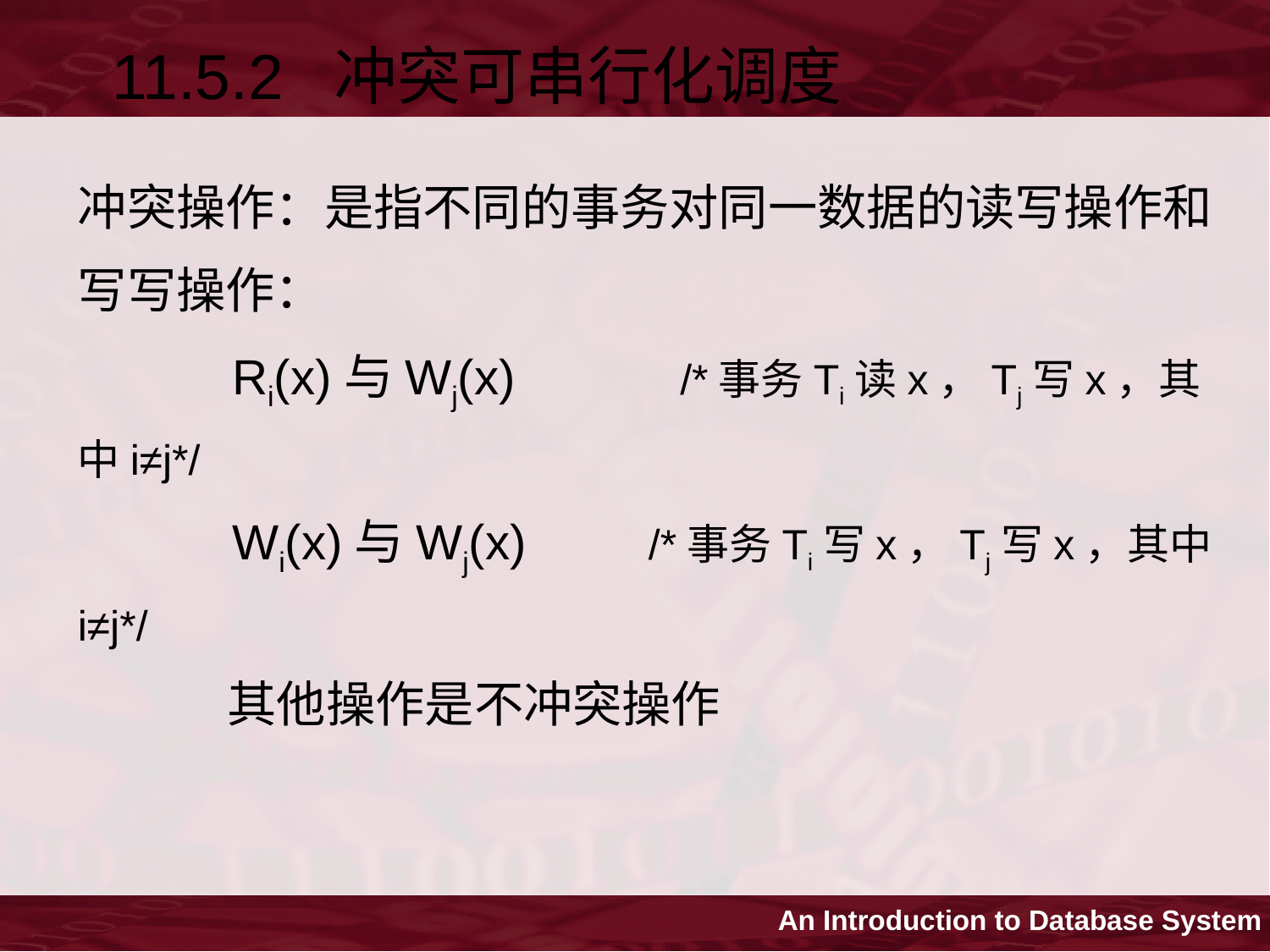

11.5.2  冲突可串行化调度
冲突操作：是指不同的事务对同一数据的读写操作和写写操作：
  	  Ri(x)与Wj(x)	       /*事务Ti读x，Tj写x，其中i≠j*/
	  Wi(x)与Wj(x)         /*事务Ti写x，Tj写x，其中i≠j*/
  	 其他操作是不冲突操作